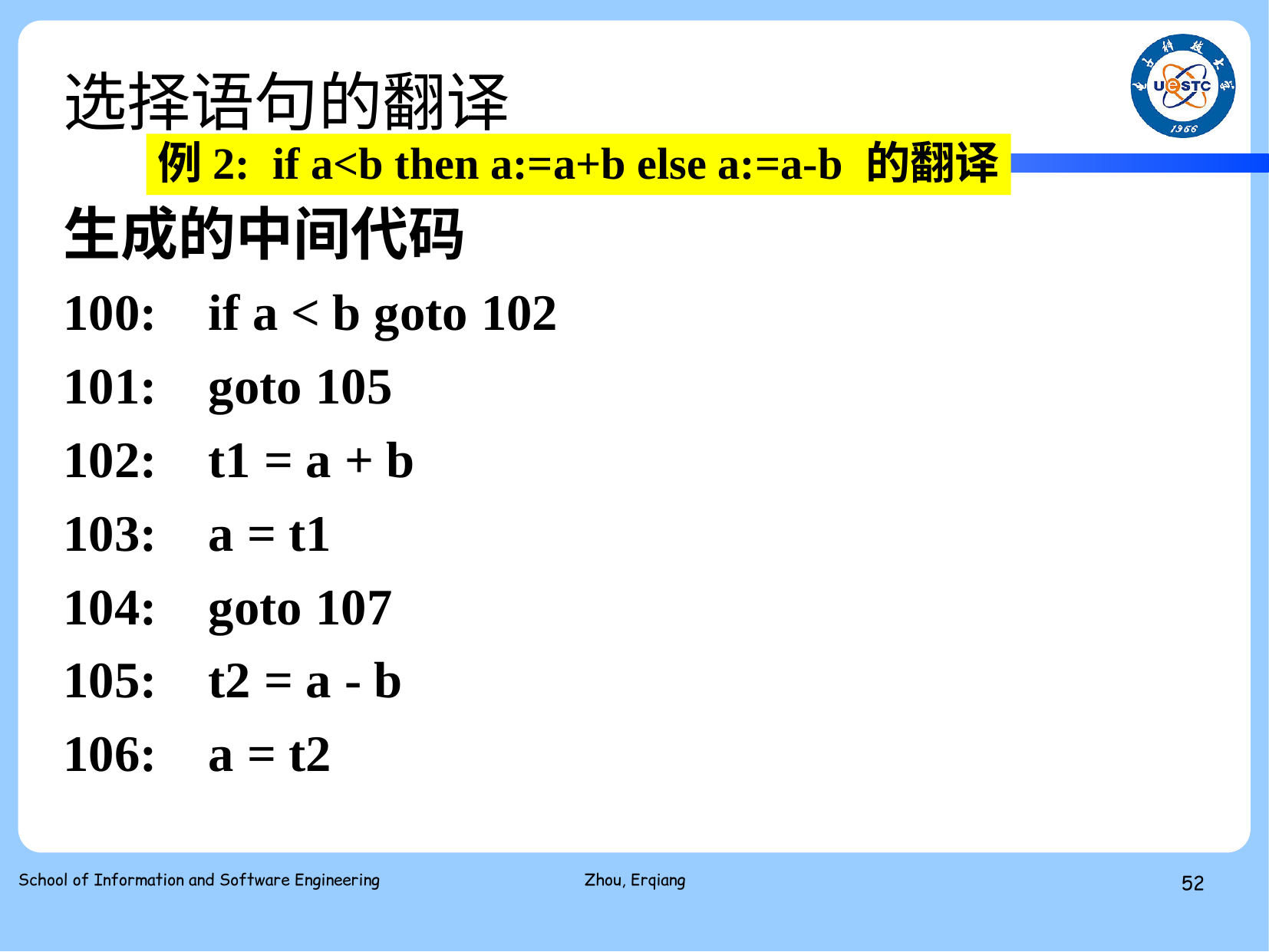

# 选择语句的翻译
例2:  if a<b then a:=a+b else a:=a-b 的翻译
生成的中间代码
100:    if a < b goto 102
101:    goto 105
102:    t1 = a + b
103:    a = t1
104:    goto 107
105:    t2 = a - b
106:    a = t2
School of Information and Software Engineering
Zhou, Erqiang
52